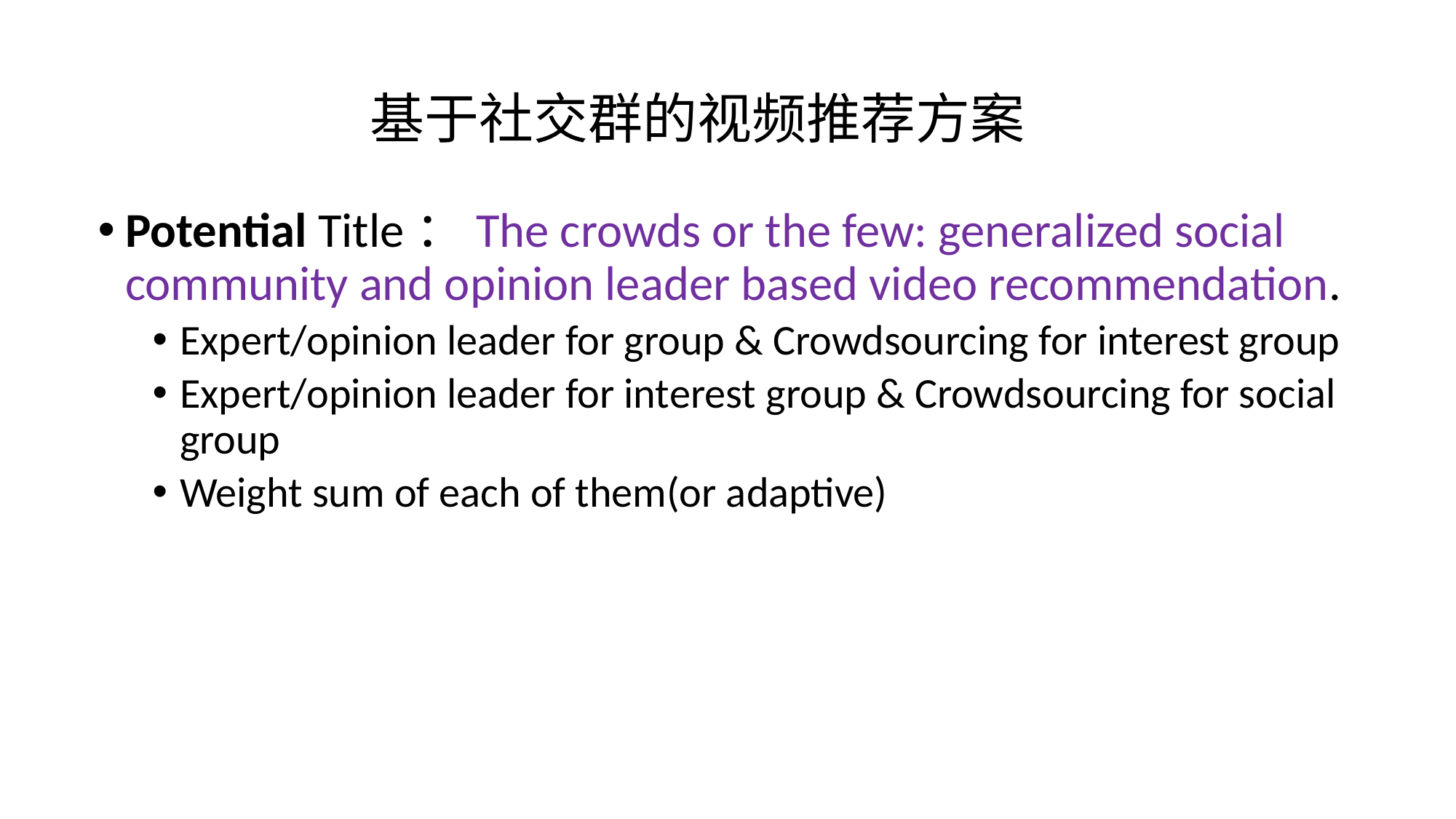

# 基于社交群的视频推荐方案
Potential Title：The crowds or the few: generalized social community and opinion leader based video recommendation.
Expert/opinion leader for group & Crowdsourcing for interest group
Expert/opinion leader for interest group & Crowdsourcing for social group
Weight sum of each of them(or adaptive)